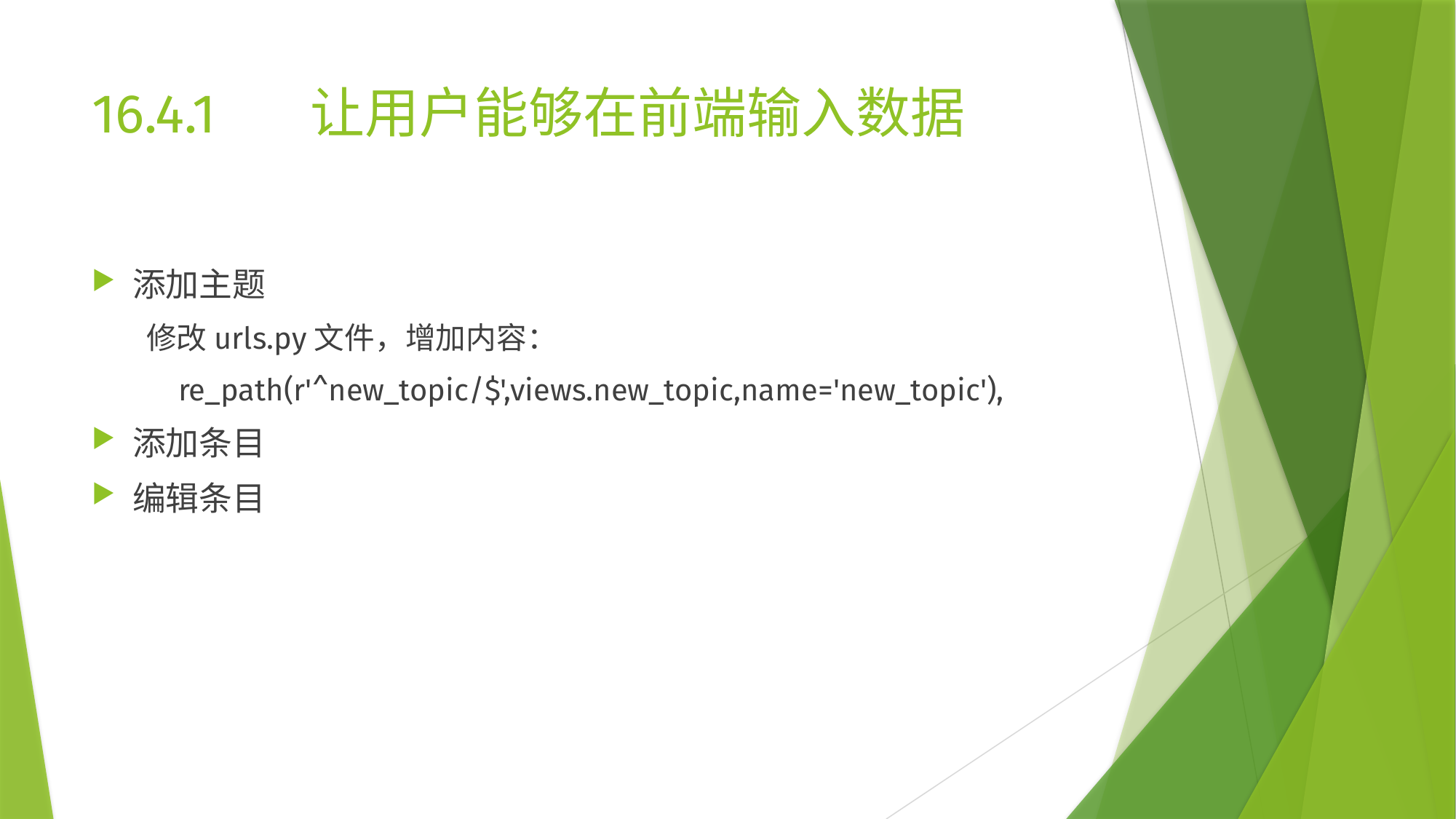

# 16.4.1	让用户能够在前端输入数据
添加主题
修改urls.py文件，增加内容：
    re_path(r'^new_topic/$',views.new_topic,name='new_topic'),
添加条目
编辑条目